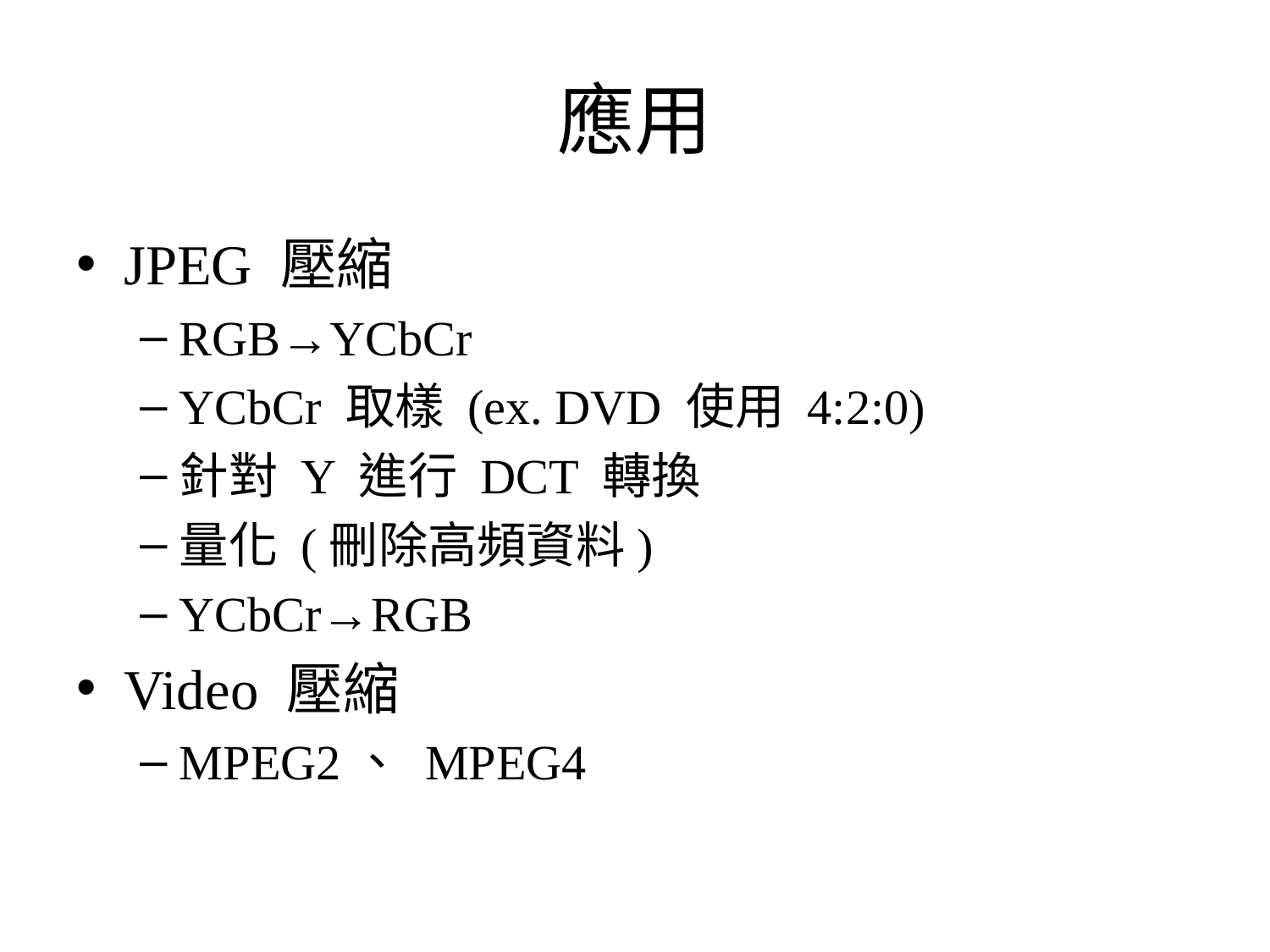

# 應用
JPEG 壓縮
RGB→YCbCr
YCbCr 取樣 (ex. DVD 使用 4:2:0)
針對 Y 進行 DCT 轉換
量化 (刪除高頻資料)
YCbCr→RGB
Video 壓縮
MPEG2、 MPEG4